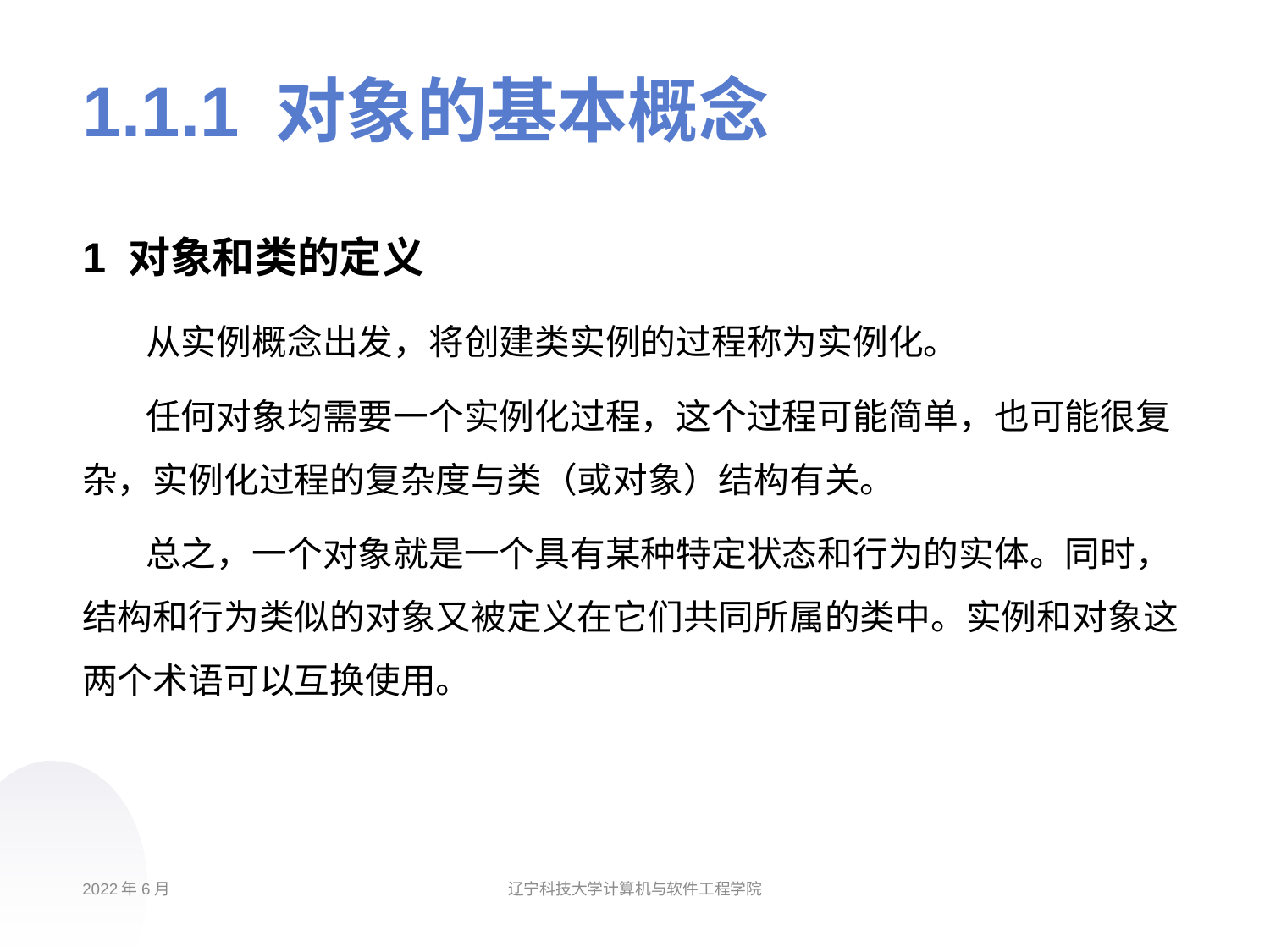

# 1.1.1 对象的基本概念
1 对象和类的定义
从实例概念出发，将创建类实例的过程称为实例化。
任何对象均需要一个实例化过程，这个过程可能简单，也可能很复杂，实例化过程的复杂度与类（或对象）结构有关。
总之，一个对象就是一个具有某种特定状态和行为的实体。同时，结构和行为类似的对象又被定义在它们共同所属的类中。实例和对象这两个术语可以互换使用。

2022年6月
辽宁科技大学计算机与软件工程学院
9